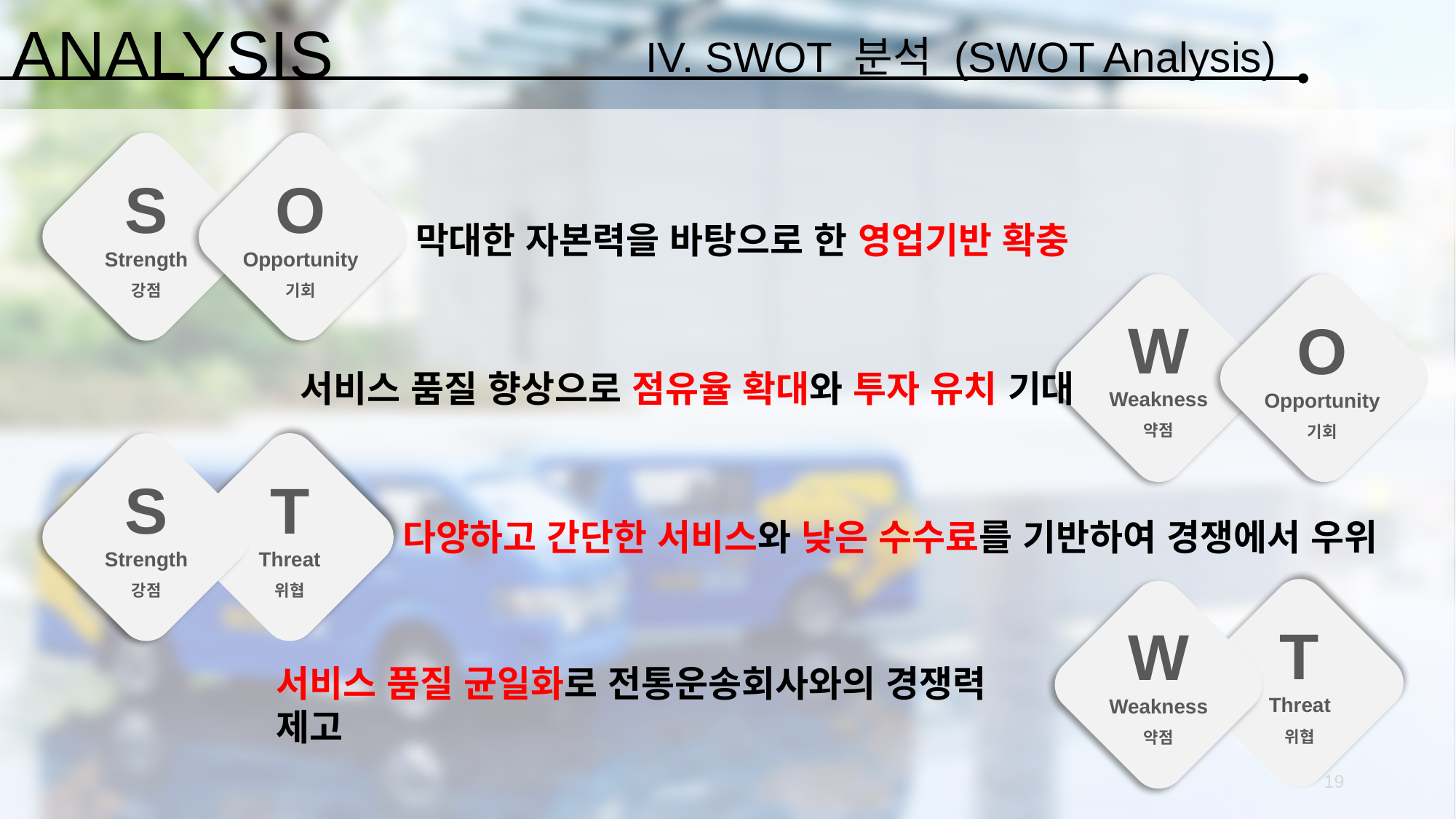

ANALYSIS
IV. SWOT 분석 (SWOT Analysis)

S
Strength
강점

O
Opportunity
기회
막대한 자본력을 바탕으로 한 영업기반 확충

W
Weakness
약점

O
Opportunity
기회
서비스 품질 향상으로 점유율 확대와 투자 유치 기대

S
Strength
강점

T
Threat
위협
다양하고 간단한 서비스와 낮은 수수료를 기반하여 경쟁에서 우위

T
Threat
위협

W
Weakness
약점
서비스 품질 균일화로 전통운송회사와의 경쟁력 제고
19